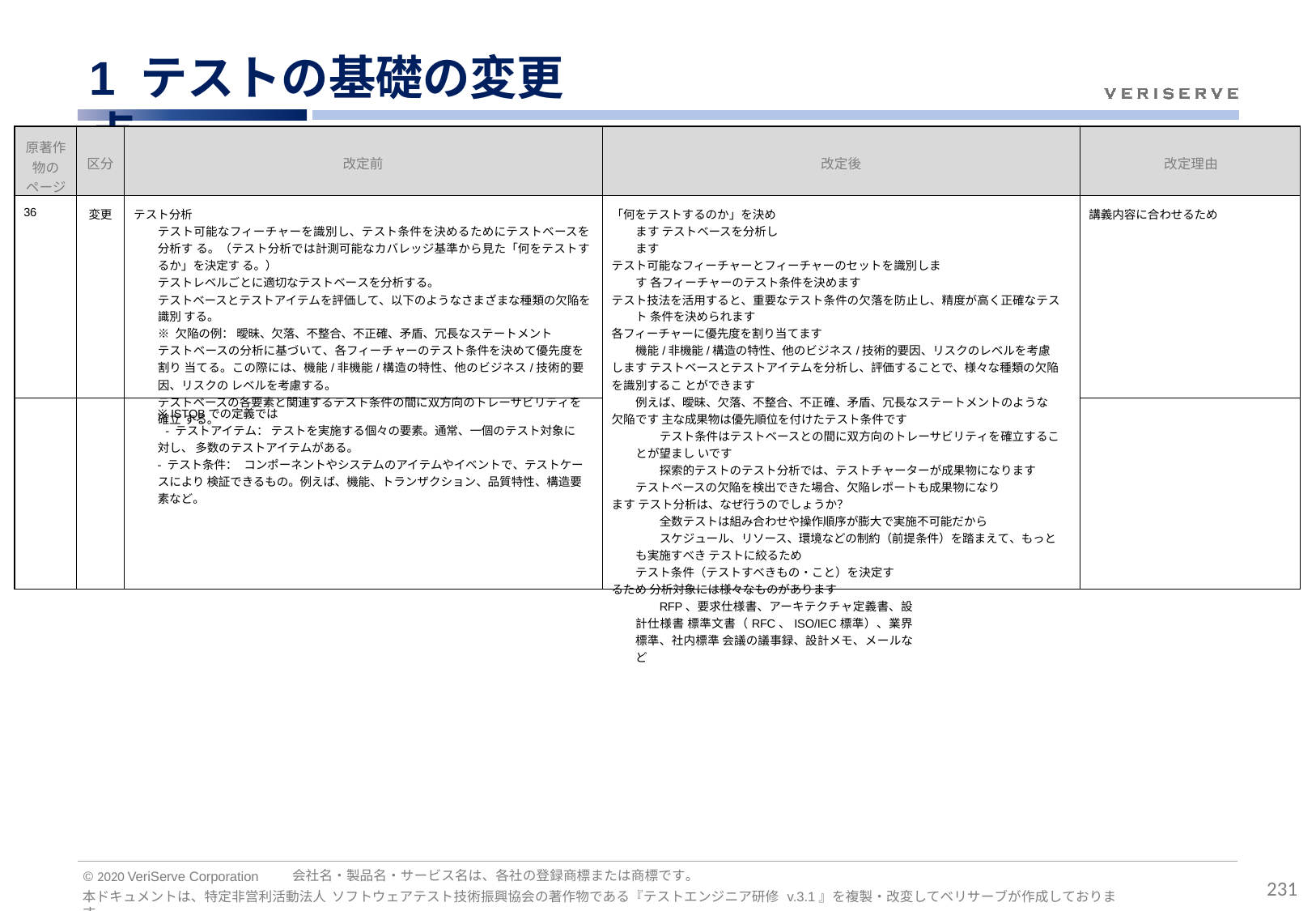

# 1 テストの基礎の変更点

| 原著作 物の ページ | 区分 | 改定前 | 改定後 | 改定理由 |
| --- | --- | --- | --- | --- |
| 36 | 変更 | テスト分析 テスト可能なフィーチャーを識別し、テスト条件を決めるためにテストベースを分析す る。（テスト分析では計測可能なカバレッジ基準から見た「何をテストするか」を決定す る。） テストレベルごとに適切なテストベースを分析する。 テストベースとテストアイテムを評価して、以下のようなさまざまな種類の欠陥を識別 する。 ※ 欠陥の例： 曖昧、欠落、不整合、不正確、矛盾、冗長なステートメント テストベースの分析に基づいて、各フィーチャーのテスト条件を決めて優先度を割り 当てる。この際には、機能/非機能/構造の特性、他のビジネス/技術的要因、リスクの レベルを考慮する。 テストベースの各要素と関連するテスト条件の間に双方向のトレーサビリティを確立 する。 | 「何をテストするのか」を決めます テストベースを分析します テスト可能なフィーチャーとフィーチャーのセットを識別します 各フィーチャーのテスト条件を決めます テスト技法を活用すると、重要なテスト条件の欠落を防止し、精度が高く正確なテスト 条件を決められます 各フィーチャーに優先度を割り当てます 機能/非機能/構造の特性、他のビジネス/技術的要因、リスクのレベルを考慮します テストベースとテストアイテムを分析し、評価することで、様々な種類の欠陥を識別するこ とができます 例えば、曖昧、欠落、不整合、不正確、矛盾、冗長なステートメントのような欠陥です 主な成果物は優先順位を付けたテスト条件です テスト条件はテストベースとの間に双方向のトレーサビリティを確立することが望まし いです 探索的テストのテスト分析では、テストチャーターが成果物になります テストベースの欠陥を検出できた場合、欠陥レポートも成果物になります テスト分析は、なぜ行うのでしょうか？ 全数テストは組み合わせや操作順序が膨大で実施不可能だから スケジュール、リソース、環境などの制約（前提条件）を踏まえて、もっとも実施すべき テストに絞るため テスト条件（テストすべきもの・こと）を決定するため 分析対象には様々なものがあります RFP、要求仕様書、アーキテクチャ定義書、設計仕様書 標準文書（RFC、ISO/IEC標準）、業界標準、社内標準 会議の議事録、設計メモ、メールなど | 講義内容に合わせるため |
|  |  | ※ ISTQBでの定義では - テストアイテム： テストを実施する個々の要素。通常、一個のテスト対象に対し、 多数のテストアイテムがある。 - テスト条件： コンポーネントやシステムのアイテムやイベントで、テストケースにより 検証できるもの。例えば、機能、トランザクション、品質特性、構造要素など。 |  |  |
会社名・製品名・サービス名は、各社の登録商標または商標です。
© 2020 VeriServe Corporation
231
本ドキュメントは、特定非営利活動法人 ソフトウェアテスト技術振興協会の著作物である『テストエンジニア研修 v.3.1』を複製・改変してベリサーブが作成しております。